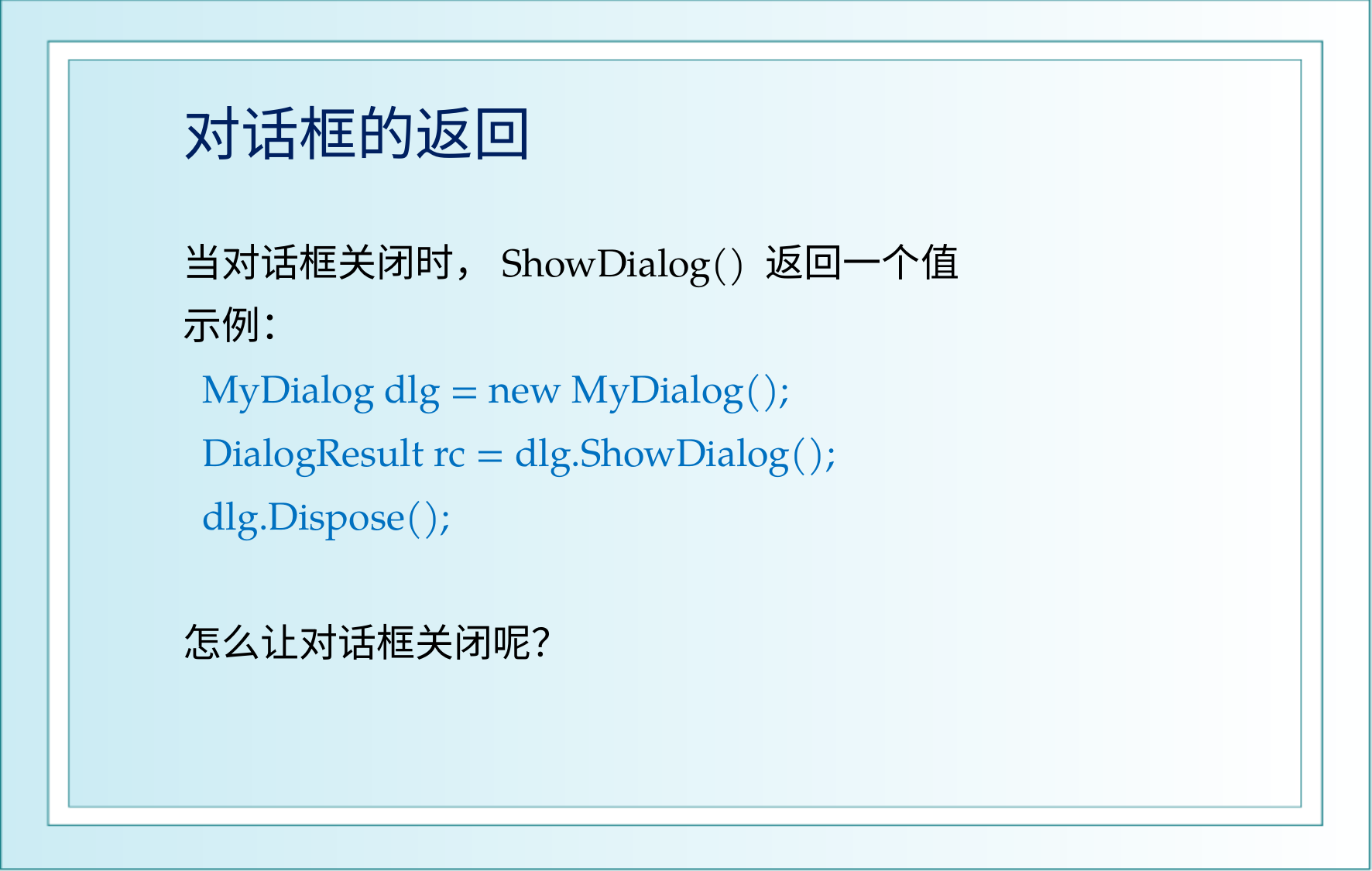

# 对话框的返回
当对话框关闭时，ShowDialog() 返回一个值
示例：
  MyDialog dlg = new MyDialog();
  DialogResult rc = dlg.ShowDialog();
  dlg.Dispose();

怎么让对话框关闭呢？